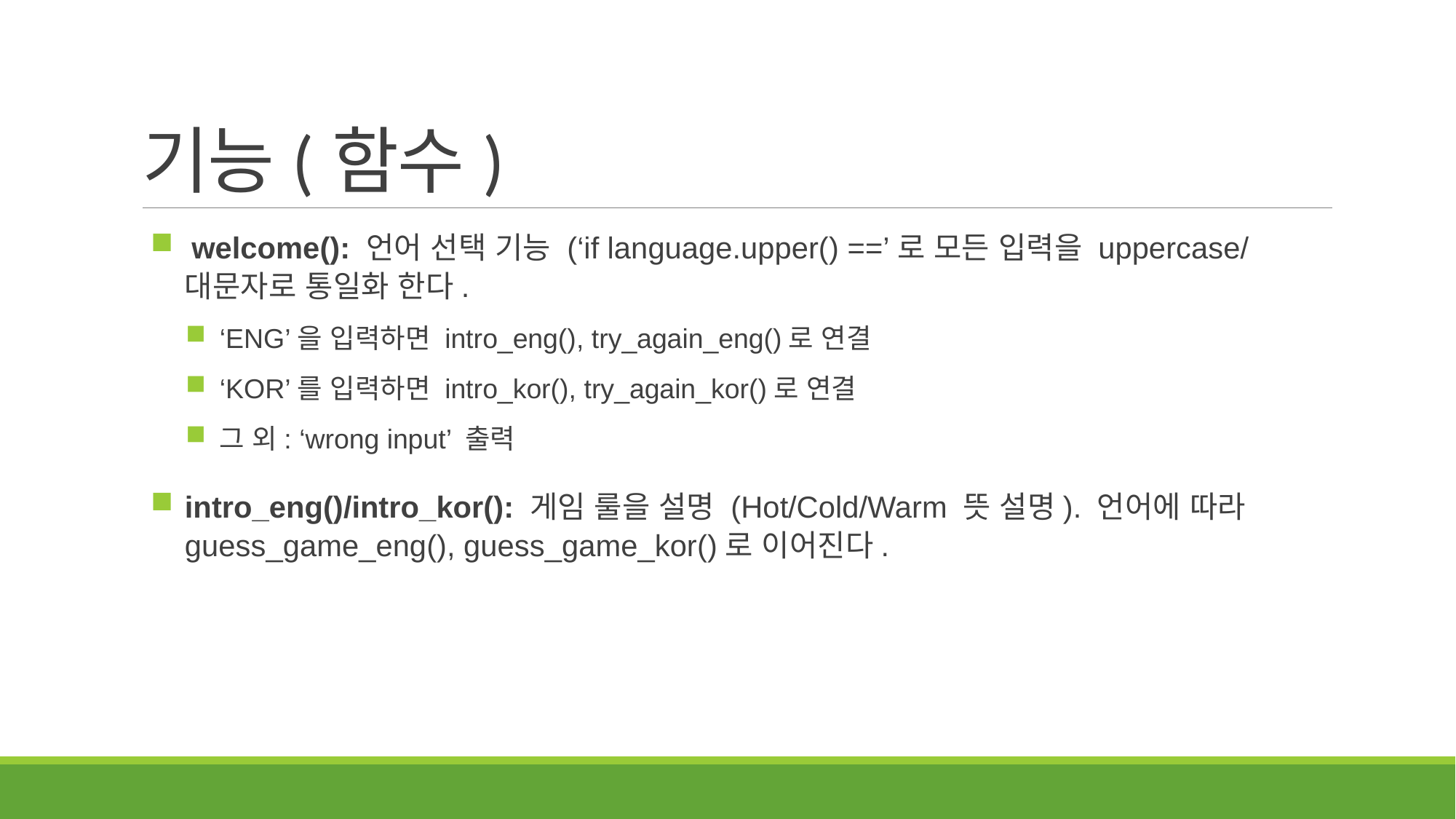

# 기능(함수)
 welcome(): 언어 선택 기능 (‘if language.upper() ==’로 모든 입력을 uppercase/대문자로 통일화 한다.
‘ENG’을 입력하면 intro_eng(), try_again_eng()로 연결
‘KOR’를 입력하면 intro_kor(), try_again_kor()로 연결
그 외: ‘wrong input’ 출력
intro_eng()/intro_kor(): 게임 룰을 설명 (Hot/Cold/Warm 뜻 설명). 언어에 따라 guess_game_eng(), guess_game_kor()로 이어진다.